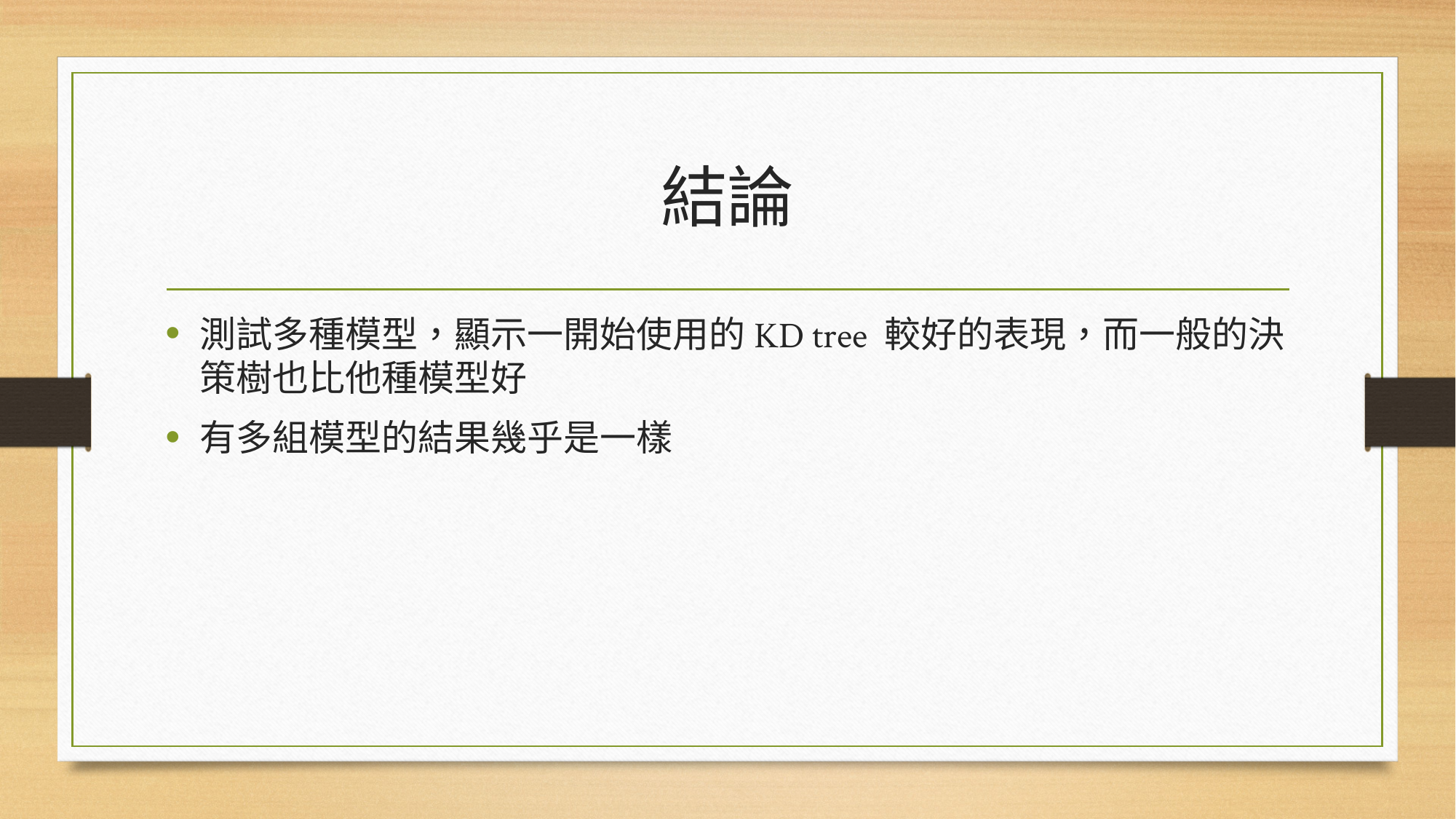

# 結論
測試多種模型，顯示一開始使用的KD tree 較好的表現，而一般的決策樹也比他種模型好
有多組模型的結果幾乎是一樣